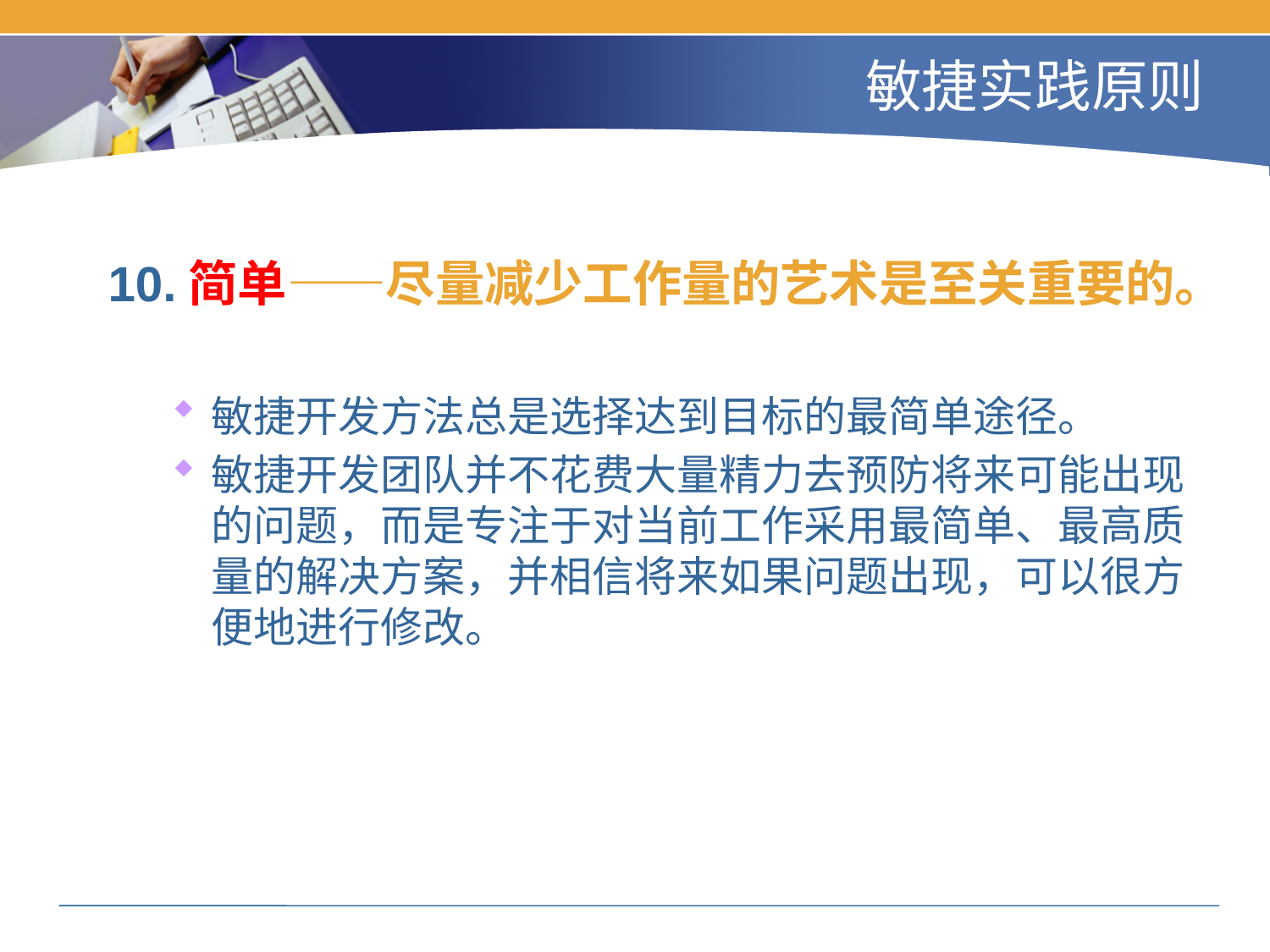

敏捷实践原则
10.简单——尽量减少工作量的艺术是至关重要的。

敏捷开发方法总是选择达到目标的最简单途径。
敏捷开发团队并不花费大量精力去预防将来可能出现的问题，而是专注于对当前工作采用最简单、最高质量的解决方案，并相信将来如果问题出现，可以很方便地进行修改。